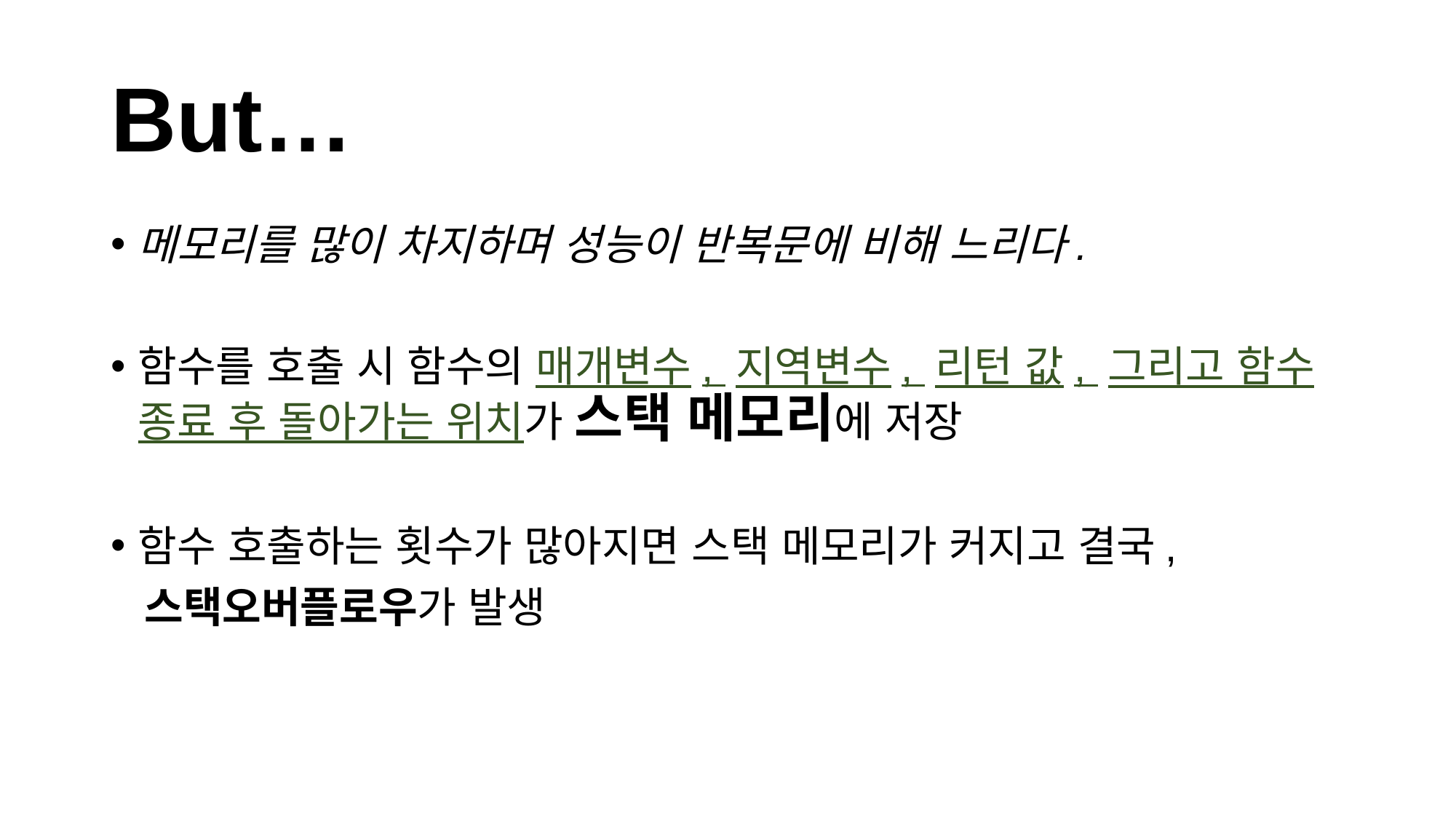

# But…
메모리를 많이 차지하며 성능이 반복문에 비해 느리다.

함수를 호출 시 함수의 매개변수, 지역변수, 리턴 값, 그리고 함수 종료 후 돌아가는 위치가 스택 메모리에 저장

함수 호출하는 횟수가 많아지면 스택 메모리가 커지고 결국,
  스택오버플로우가 발생